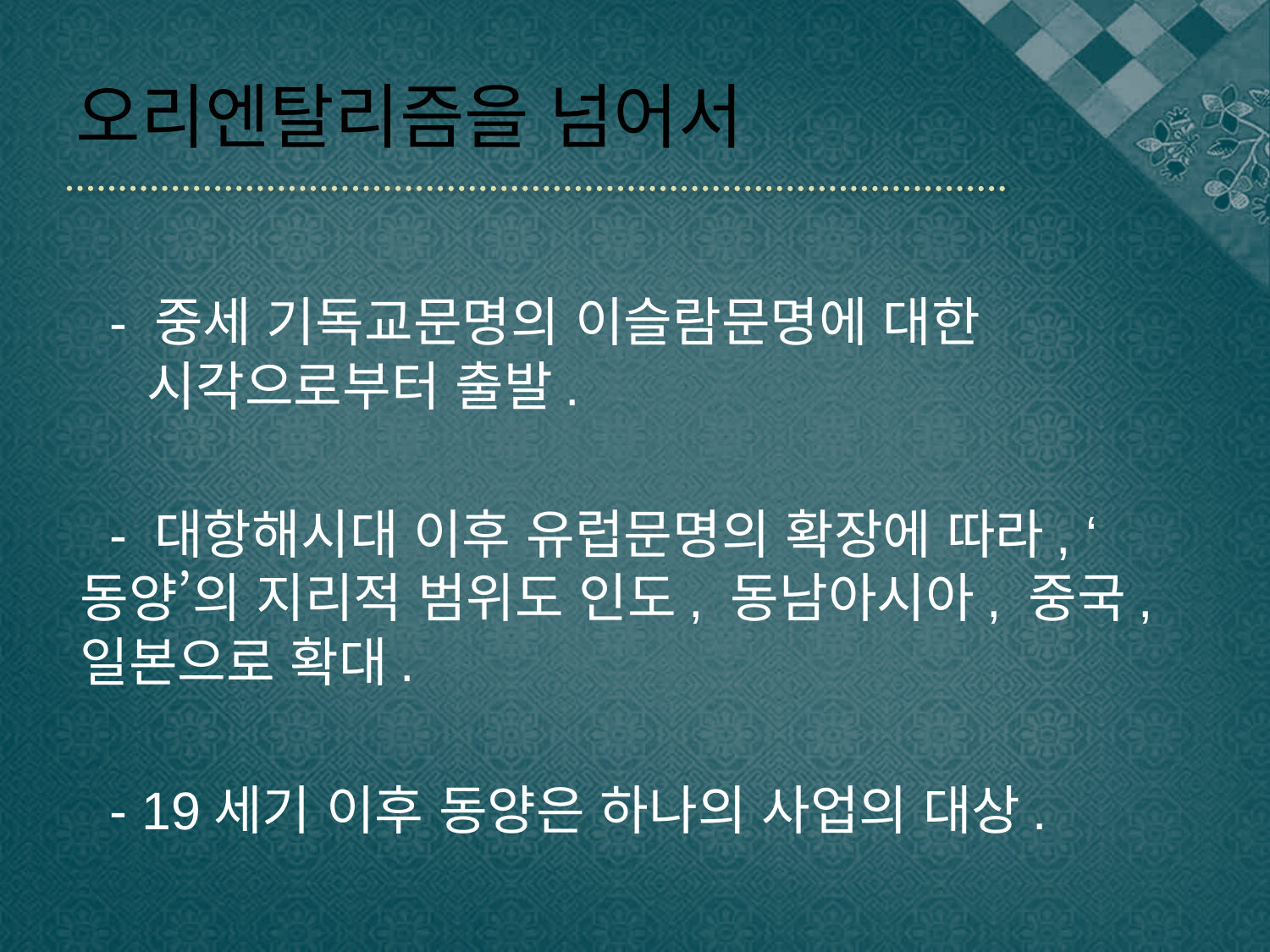

# 오리엔탈리즘을 넘어서

  - 중세 기독교문명의 이슬람문명에 대한 시각으로부터 출발.

  - 대항해시대 이후 유럽문명의 확장에 따라, ‘동양’의 지리적 범위도 인도, 동남아시아, 중국, 일본으로 확대.

  - 19세기 이후 동양은 하나의 사업의 대상.